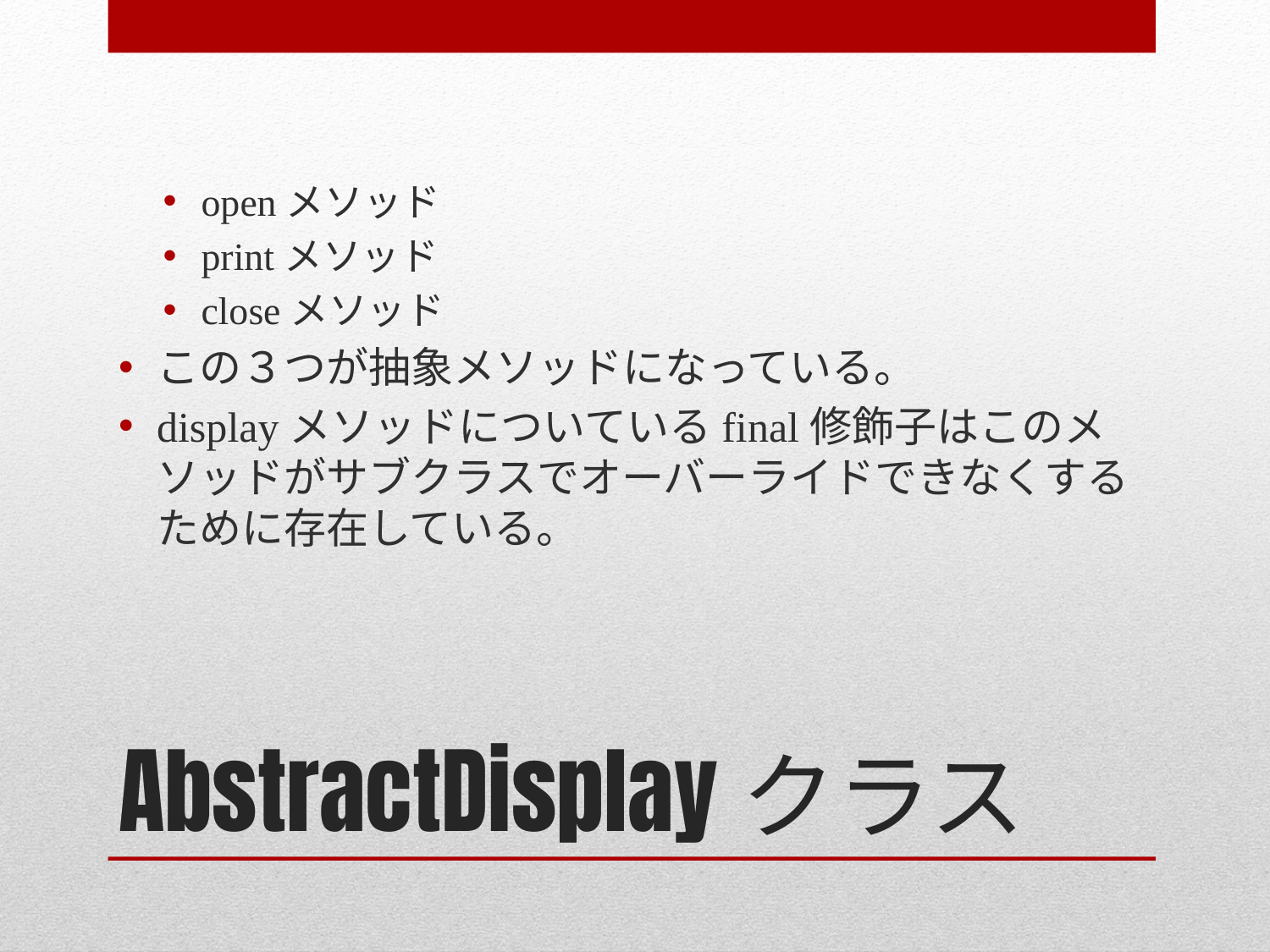

openメソッド
printメソッド
closeメソッド
この３つが抽象メソッドになっている。
displayメソッドについているfinal修飾子はこのメソッドがサブクラスでオーバーライドできなくするために存在している。
# AbstractDisplayクラス